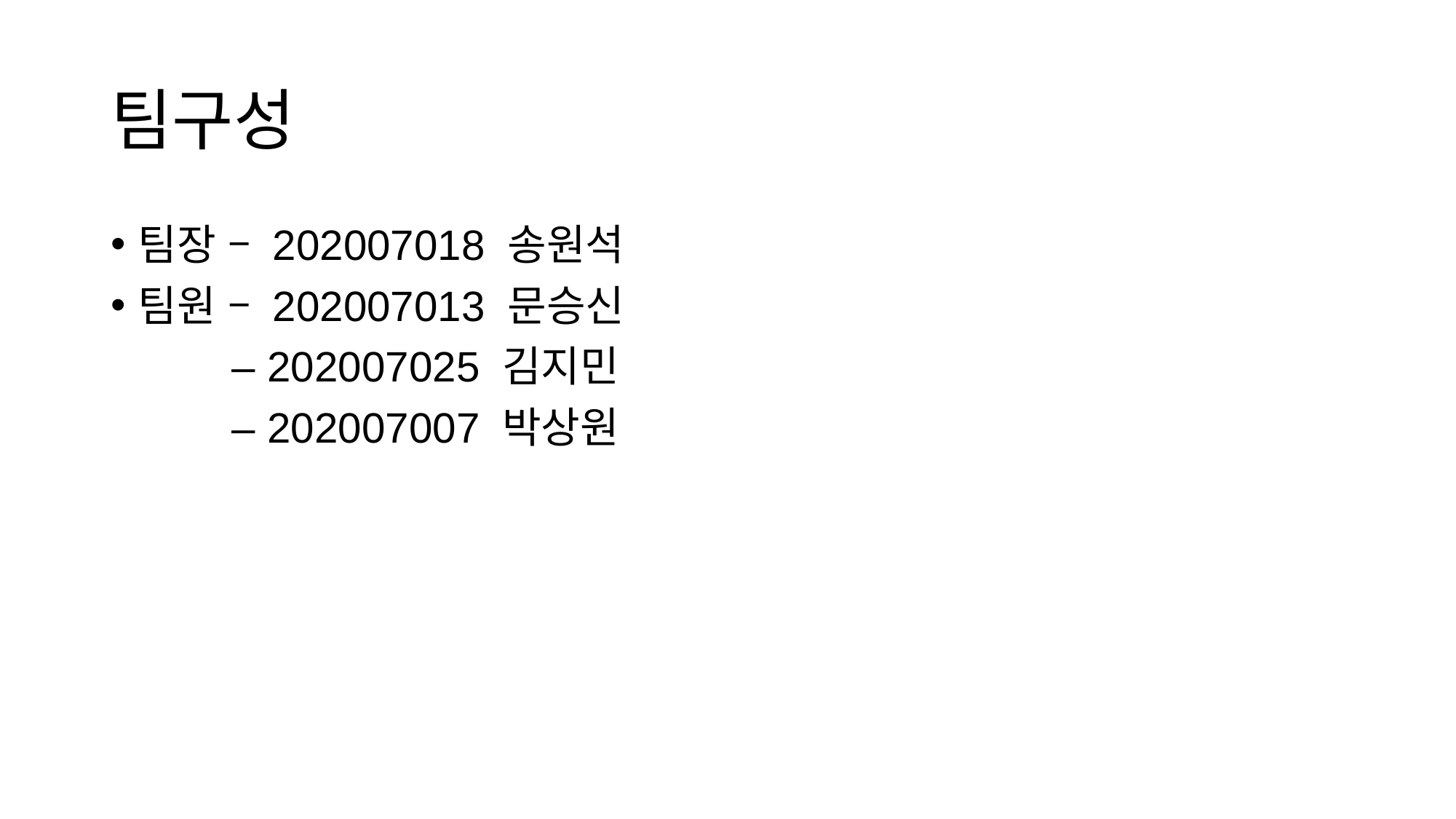

# 팀구성
팀장 – 202007018 송원석
팀원 – 202007013 문승신
	 – 202007025 김지민
	 – 202007007 박상원